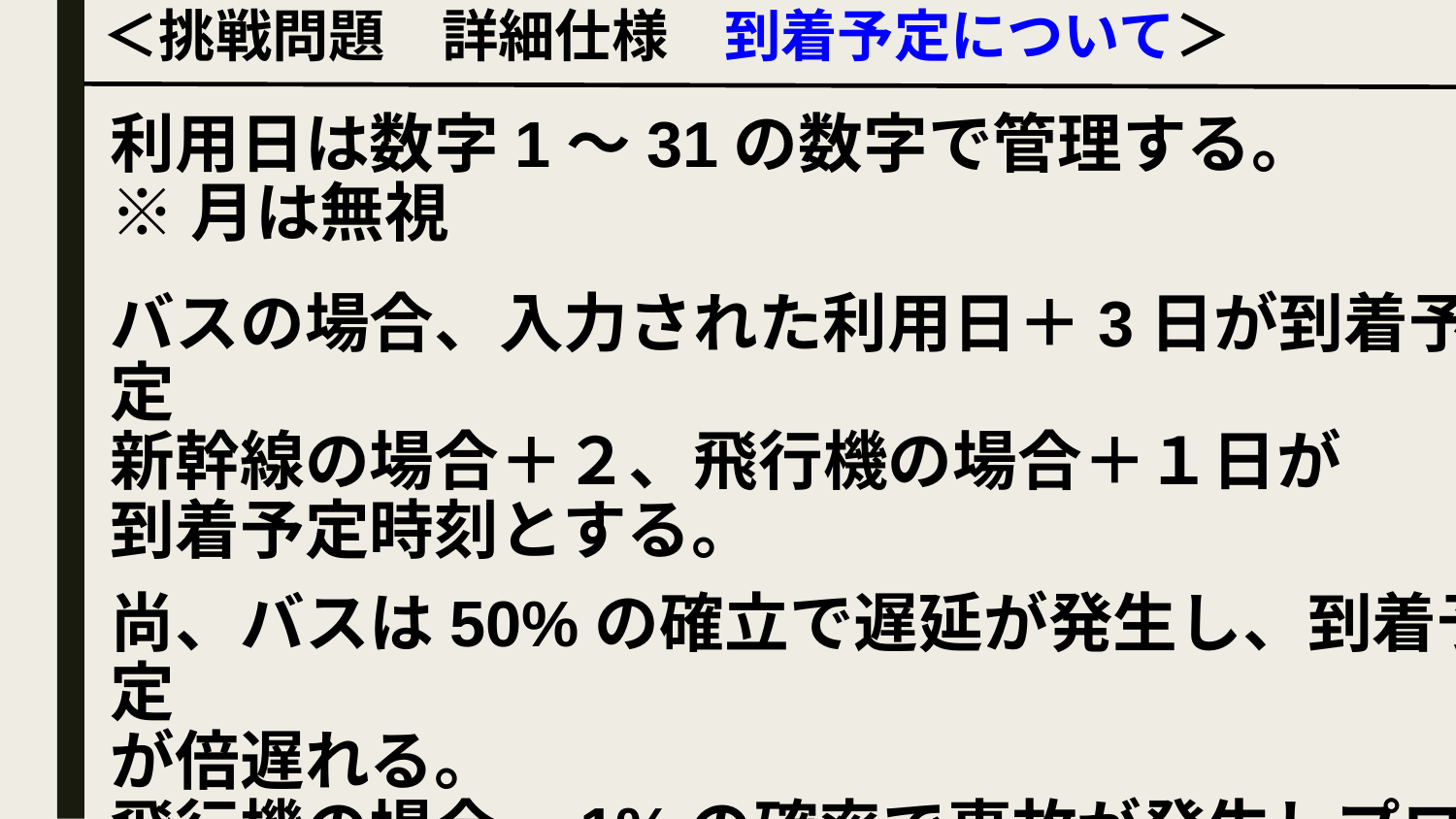

# ＜挑戦問題　詳細仕様　到着予定について＞
利用日は数字1～31の数字で管理する。
※月は無視
バスの場合、入力された利用日＋3日が到着予定
新幹線の場合＋２、飛行機の場合＋１日が
到着予定時刻とする。

尚、バスは50%の確立で遅延が発生し、到着予定
が倍遅れる。
飛行機の場合、1%の確率で事故が発生しプログラムが強制終了する。